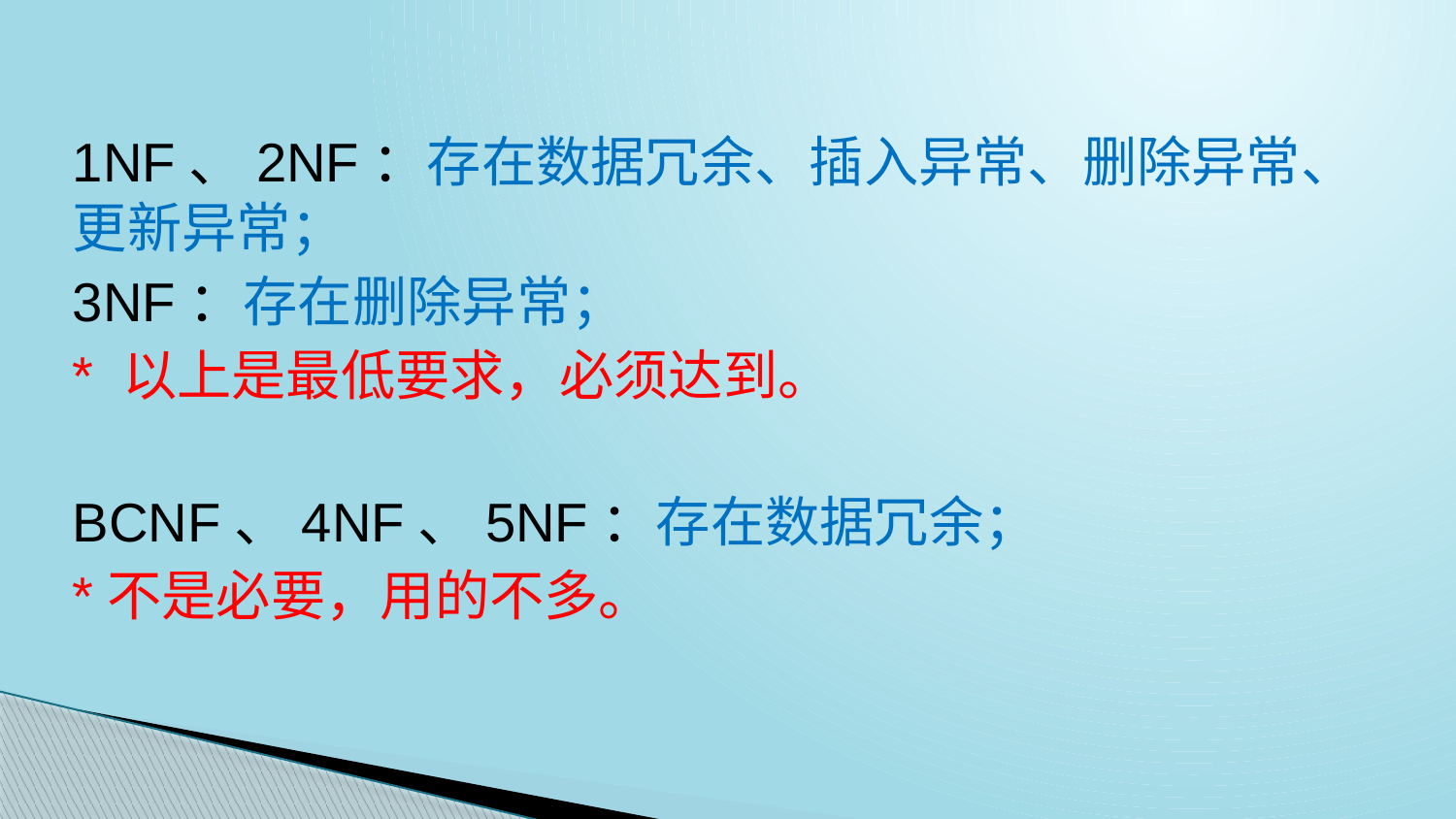

1NF、2NF：存在数据冗余、插入异常、删除异常、更新异常；
3NF：存在删除异常；
* 以上是最低要求，必须达到。

BCNF、4NF、5NF：存在数据冗余；
*不是必要，用的不多。
15